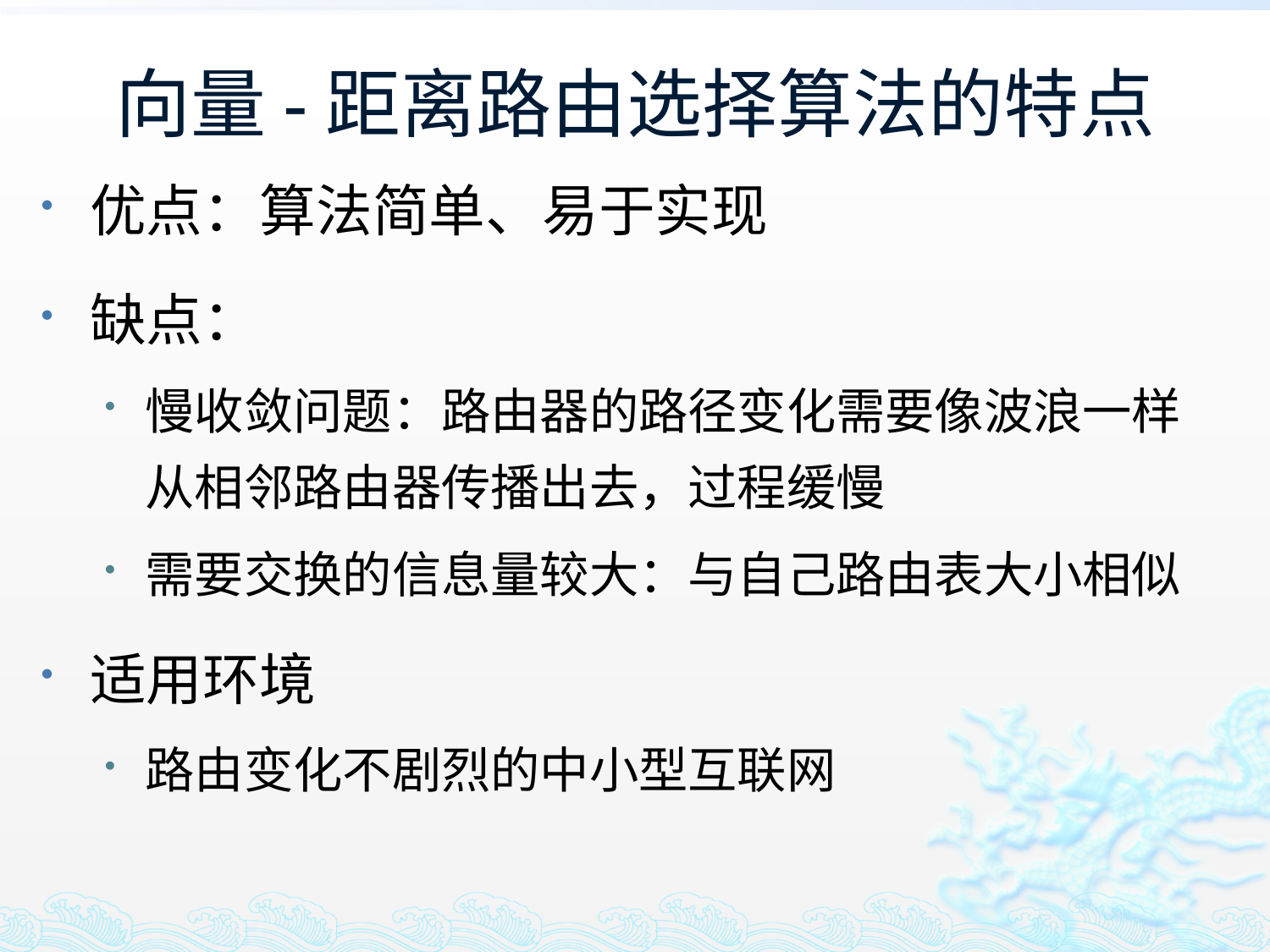

# 向量-距离路由选择算法的特点
优点：算法简单、易于实现
缺点：
慢收敛问题：路由器的路径变化需要像波浪一样从相邻路由器传播出去，过程缓慢
需要交换的信息量较大：与自己路由表大小相似
适用环境
路由变化不剧烈的中小型互联网